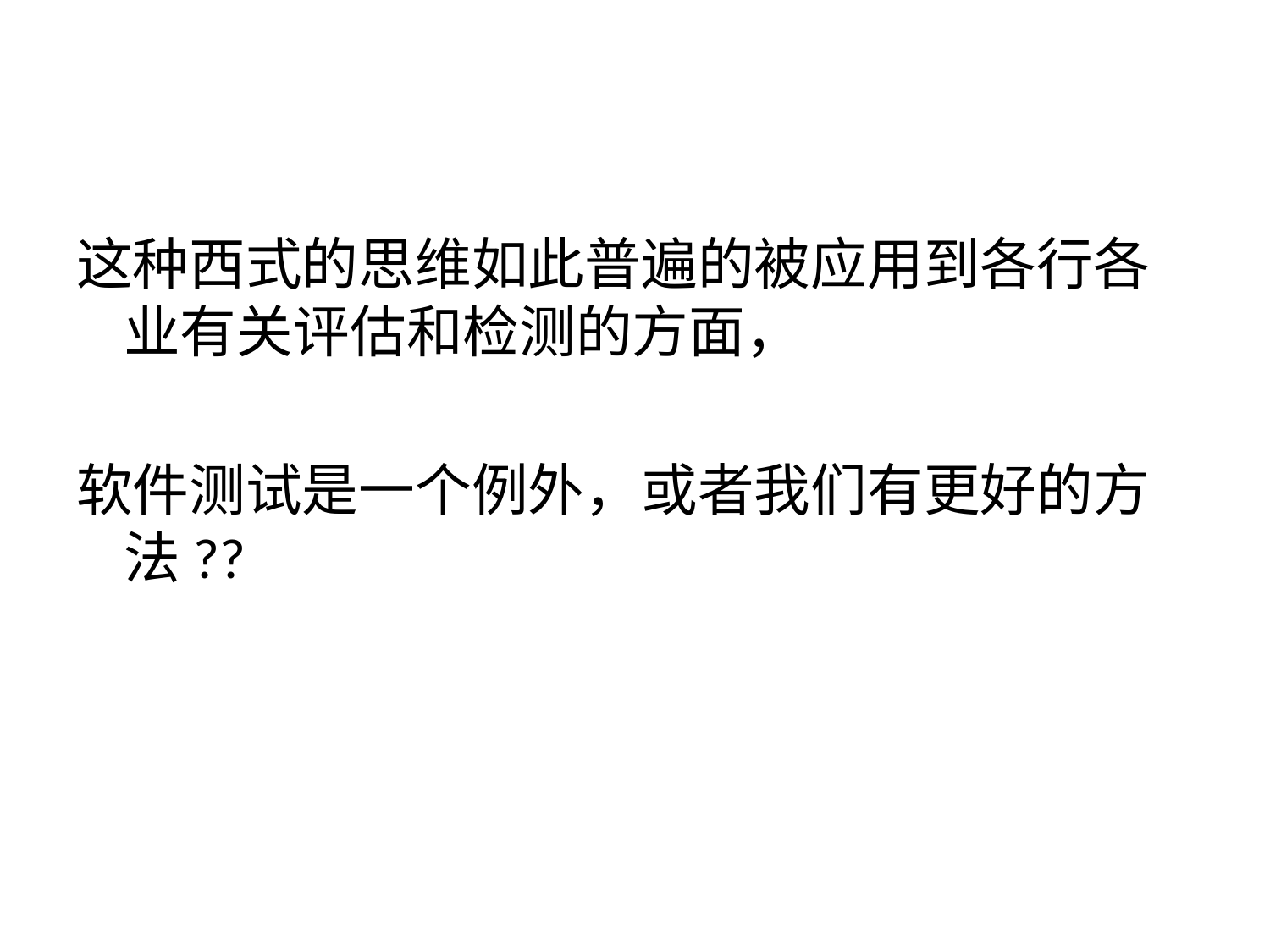

这种西式的思维如此普遍的被应用到各行各业有关评估和检测的方面，

软件测试是一个例外，或者我们有更好的方法??